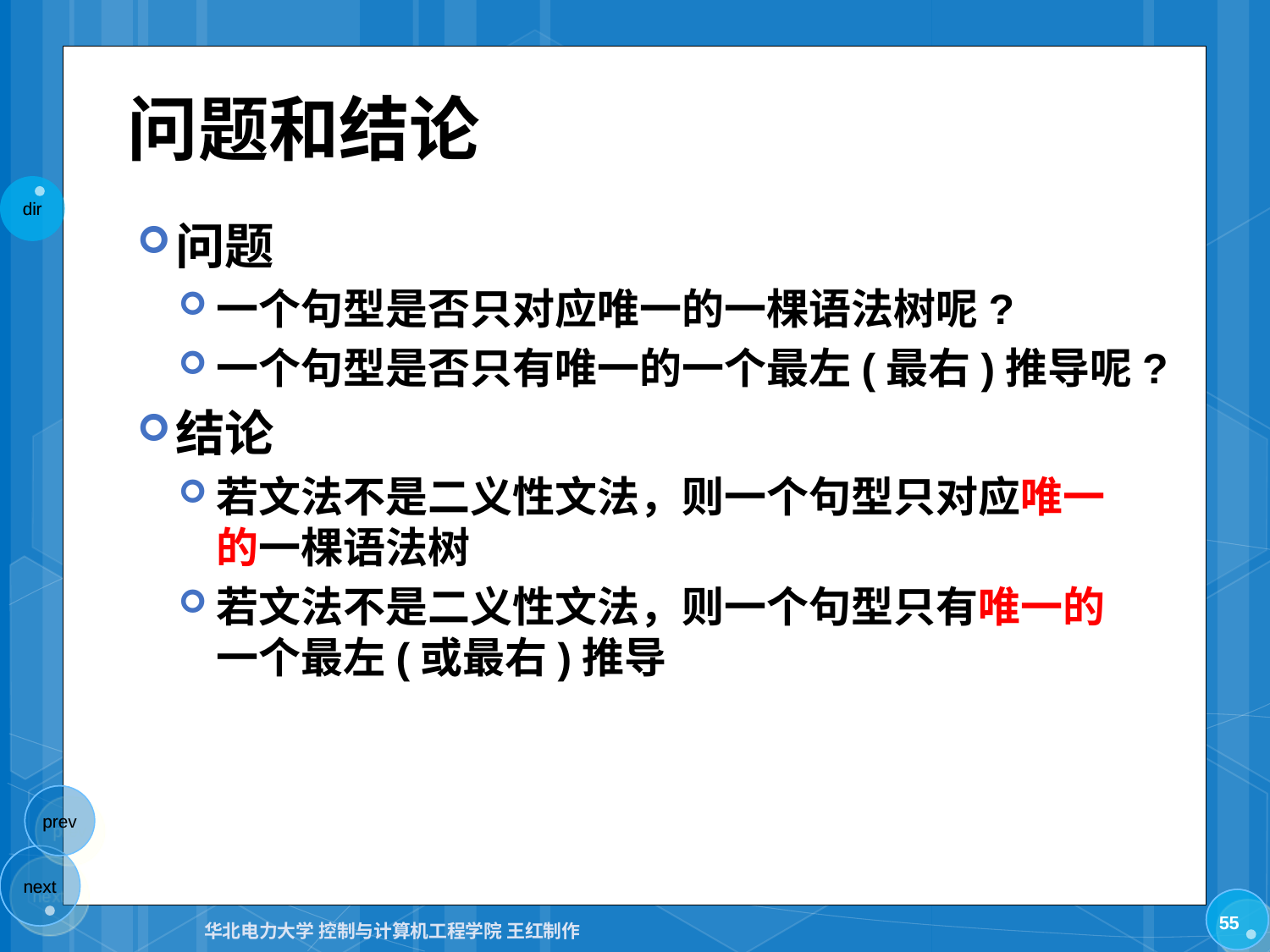

# 问题和结论
问题
一个句型是否只对应唯一的一棵语法树呢?
一个句型是否只有唯一的一个最左(最右)推导呢?
结论
若文法不是二义性文法，则一个句型只对应唯一的一棵语法树
若文法不是二义性文法，则一个句型只有唯一的一个最左(或最右)推导
55
华北电力大学 控制与计算机工程学院 王红制作